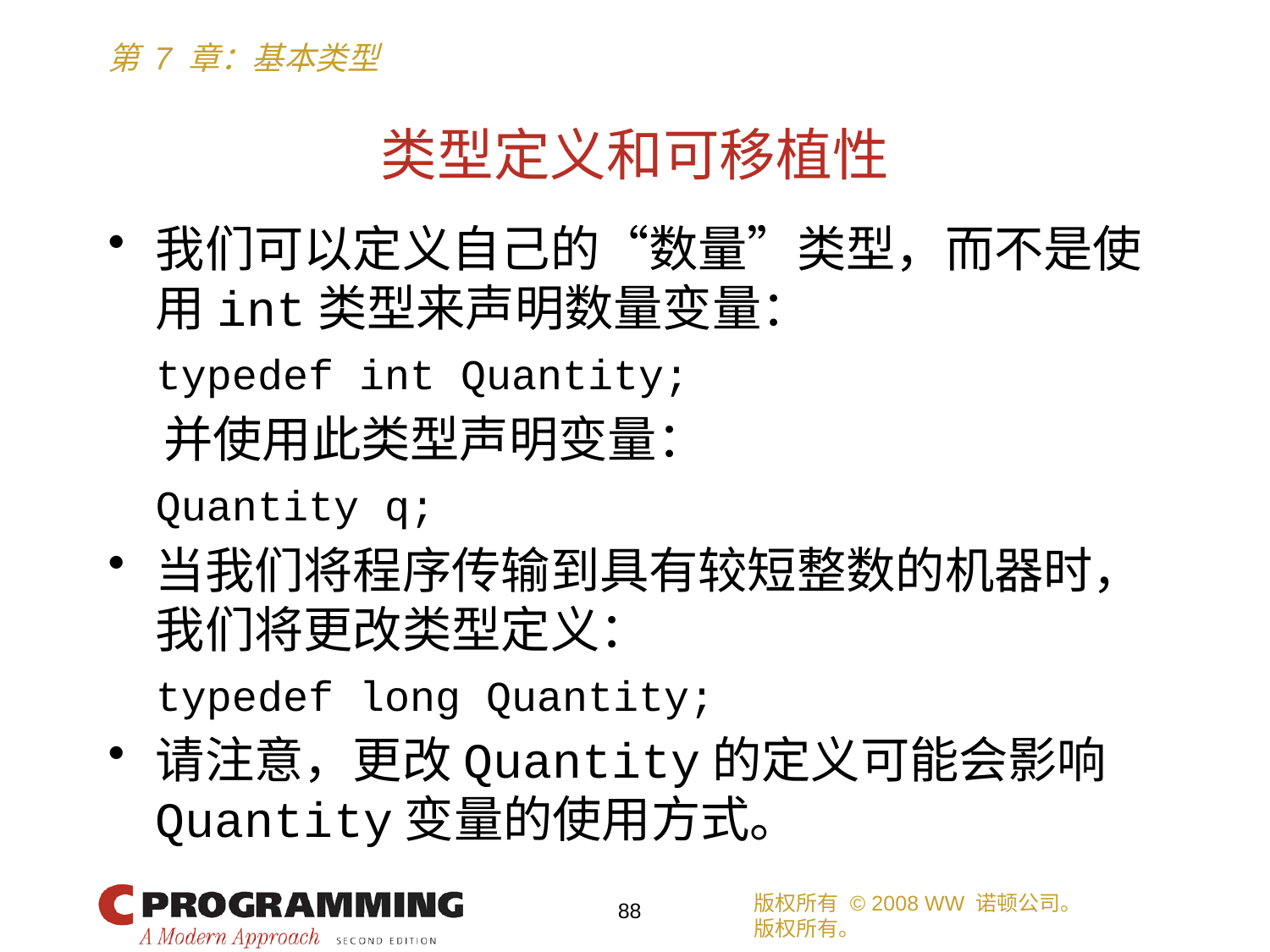

# 类型定义和可移植性
我们可以定义自己的“数量”类型，而不是使用int类型来声明数量变量：
	typedef int Quantity;
    并使用此类型声明变量：
	Quantity q;
当我们将程序传输到具有较短整数的机器时，我们将更改类型定义：
	typedef long Quantity;
请注意，更改Quantity的定义可能会影响Quantity变量的使用方式。
版权所有 © 2008 WW 诺顿公司。
版权所有。
88